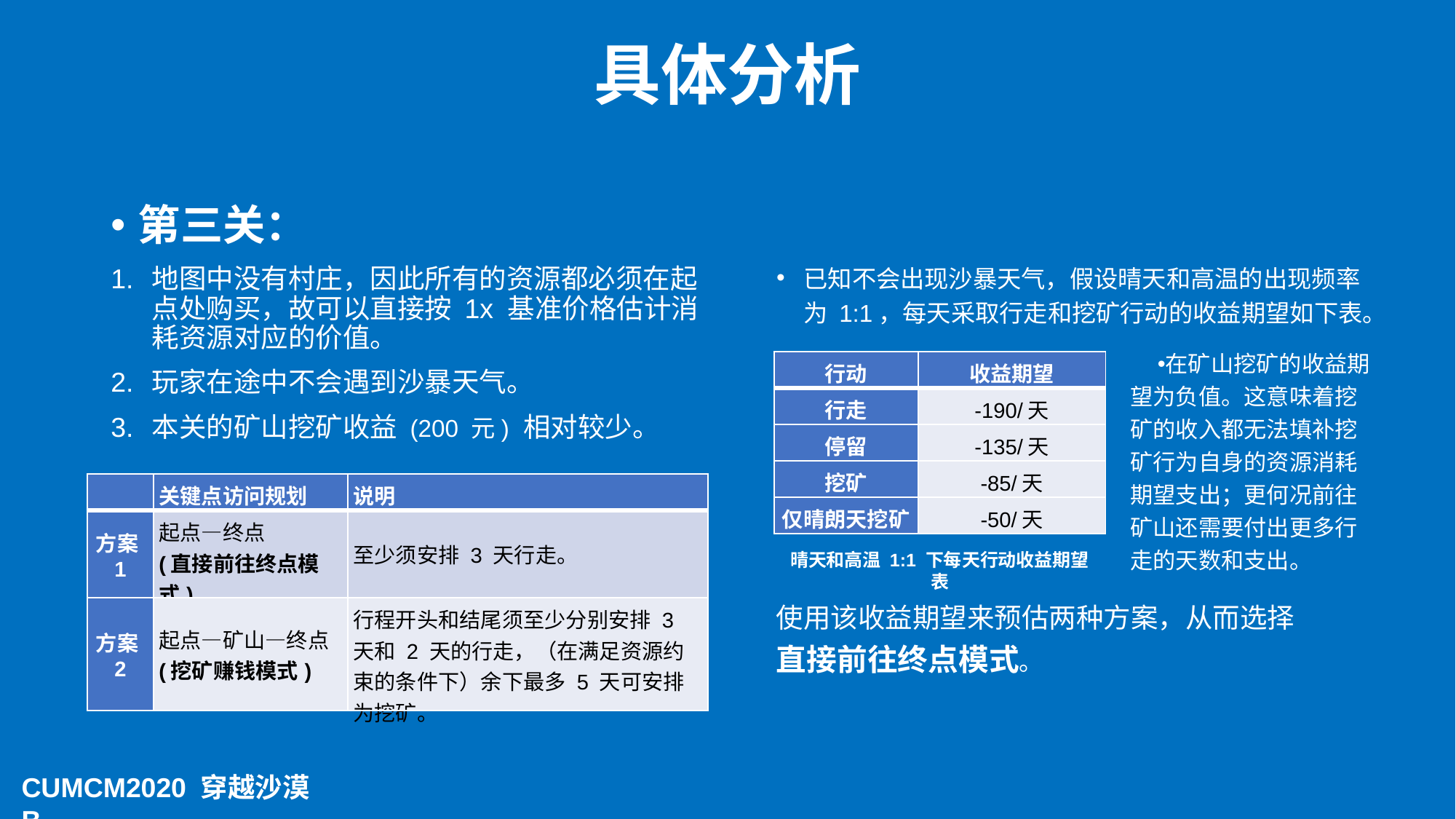

# 具体分析
第三关：
地图中没有村庄，因此所有的资源都必须在起点处购买，故可以直接按 1x 基准价格估计消耗资源对应的价值。
玩家在途中不会遇到沙暴天气。
本关的矿山挖矿收益 (200 元) 相对较少。

已知不会出现沙暴天气，假设晴天和高温的出现频率为 1:1，每天采取行走和挖矿行动的收益期望如下表。
在矿山挖矿的收益期望为负值。这意味着挖矿的收入都无法填补挖矿行为自身的资源消耗期望支出；更何况前往矿山还需要付出更多行走的天数和支出。
| 行动 | 收益期望 |
| --- | --- |
| 行走 | -190/天 |
| 停留 | -135/天 |
| 挖矿 | -85/天 |
| 仅晴朗天挖矿 | -50/天 |
|  | 关键点访问规划 | 说明 |
| --- | --- | --- |
| 方案1 | 起点—终点 (直接前往终点模式) | 至少须安排 3 天行走。 |
| 方案2 | 起点—矿山—终点 (挖矿赚钱模式) | 行程开头和结尾须至少分别安排 3 天和 2 天的行走，（在满足资源约束的条件下）余下最多 5 天可安排为挖矿。 |
晴天和高温 1:1 下每天行动收益期望表
使用该收益期望来预估两种方案，从而选择
直接前往终点模式。
CUMCM2020 穿越沙漠B